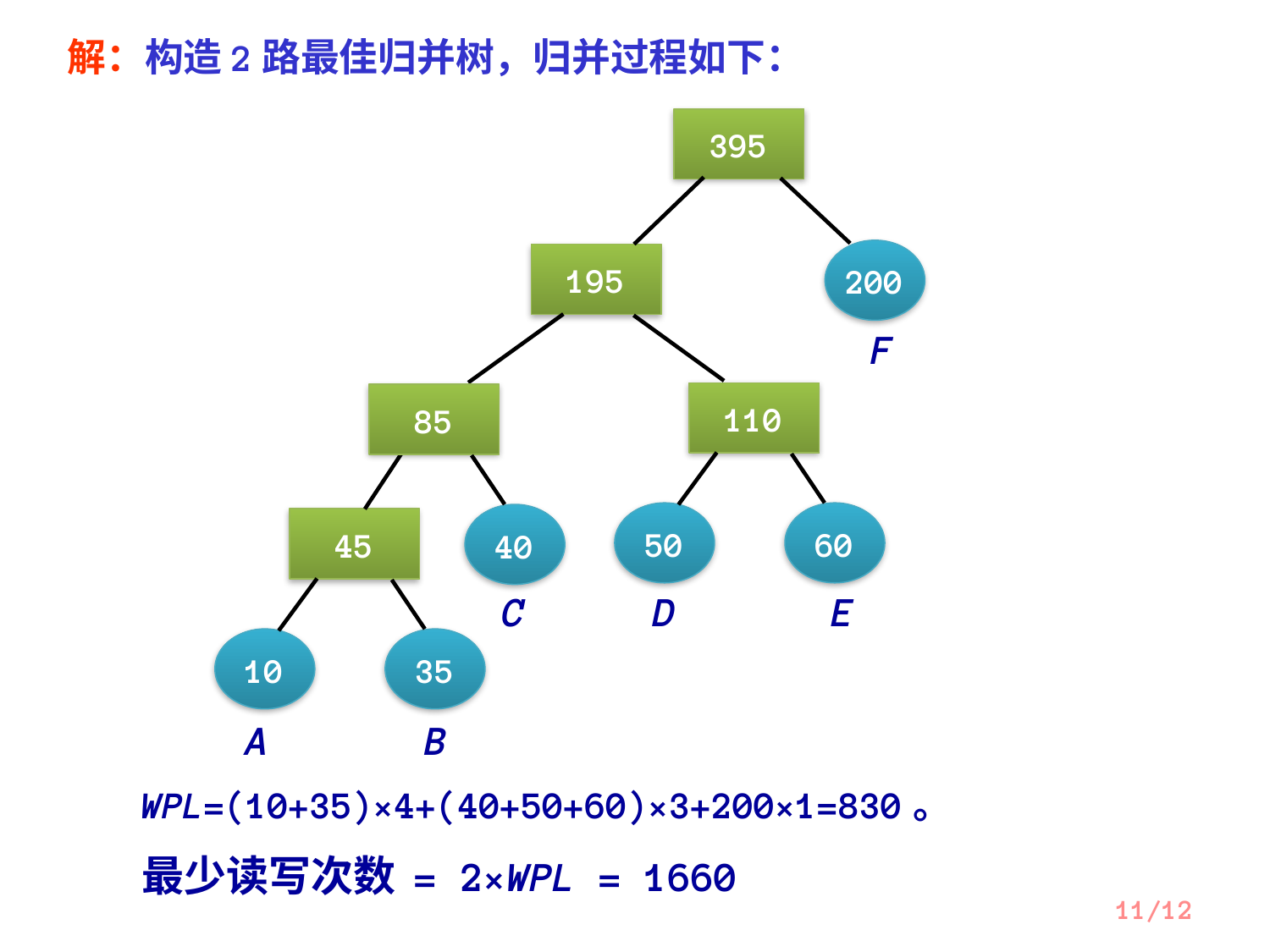

解：构造2路最佳归并树，归并过程如下：
395

200
F
195

110

50
60
D
E
85

40
C
45

10
35
A
B
WPL=(10+35)×4+(40+50+60)×3+200×1=830。
最少读写次数 = 2×WPL = 1660
11/12